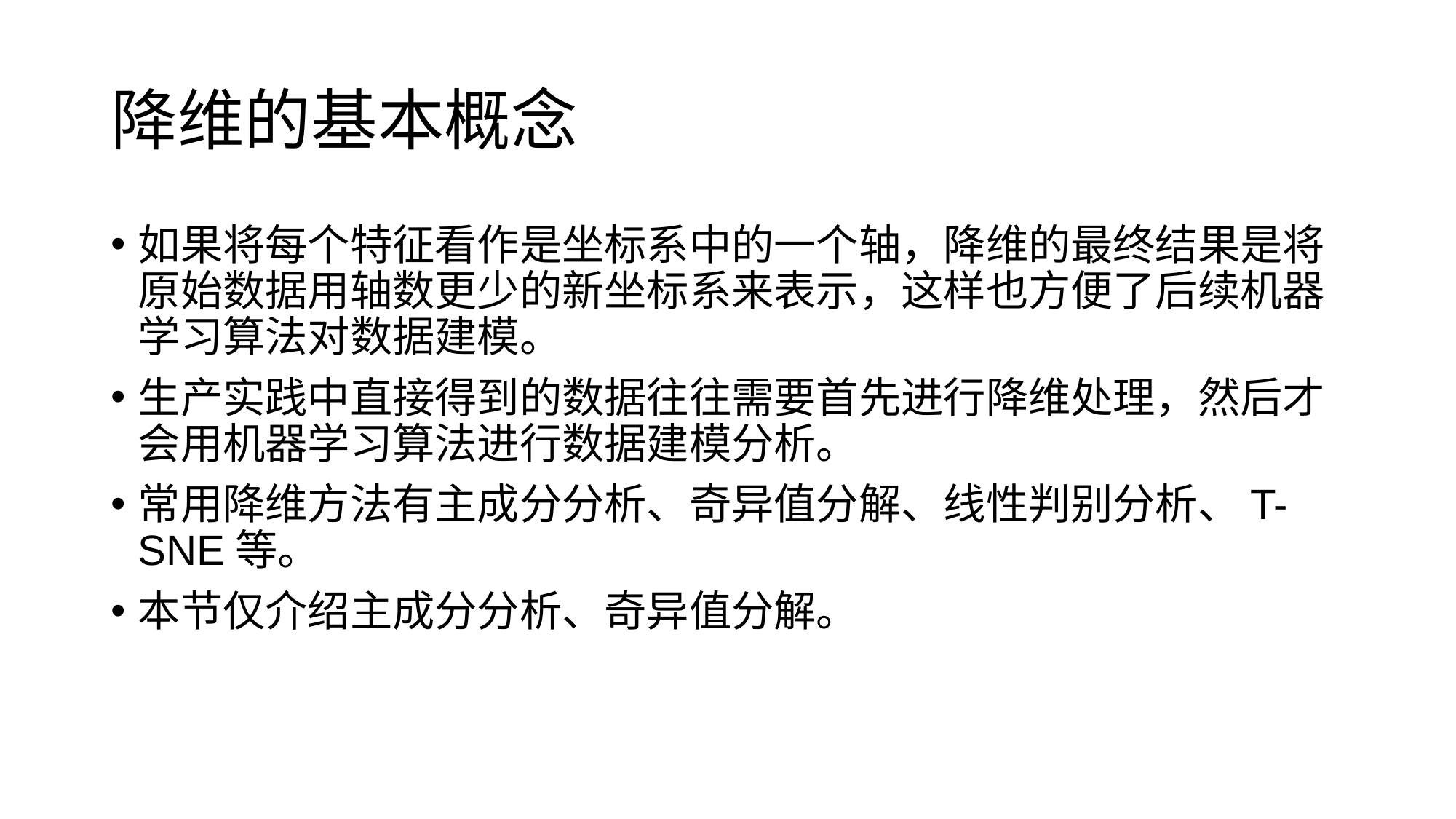

# 降维的基本概念
如果将每个特征看作是坐标系中的一个轴，降维的最终结果是将原始数据用轴数更少的新坐标系来表示，这样也方便了后续机器学习算法对数据建模。
生产实践中直接得到的数据往往需要首先进行降维处理，然后才会用机器学习算法进行数据建模分析。
常用降维方法有主成分分析、奇异值分解、线性判别分析、T-SNE等。
本节仅介绍主成分分析、奇异值分解。